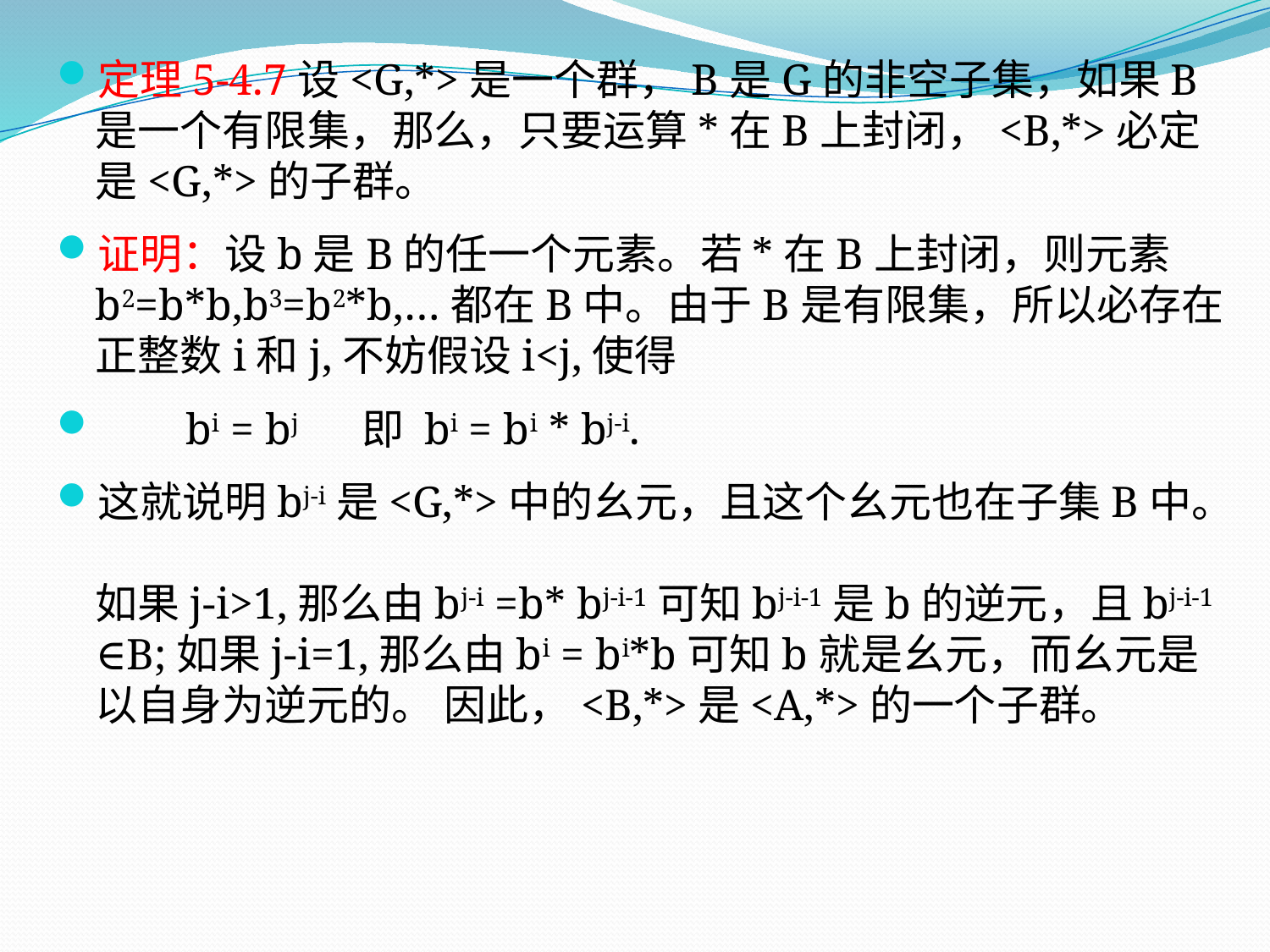

定理5-4.7设<G,*>是一个群，B是G的非空子集，如果B是一个有限集，那么，只要运算*在B上封闭，<B,*>必定是<G,*>的子群。
证明：设b是B的任一个元素。若*在B上封闭，则元素b2=b*b,b3=b2*b,…都在B中。由于B是有限集，所以必存在正整数i和j,不妨假设i<j,使得
        bi = bj 　即 bi = bi * bj-i.
这就说明bj-i是<G,*>中的幺元，且这个幺元也在子集B中。
如果j-i>1,那么由bj-i =b* bj-i-1可知bj-i-1是b的逆元，且bj-i-1 ∈B;如果j-i=1,那么由bi = bi*b可知b就是幺元，而幺元是以自身为逆元的。 因此，<B,*>是<A,*>的一个子群。